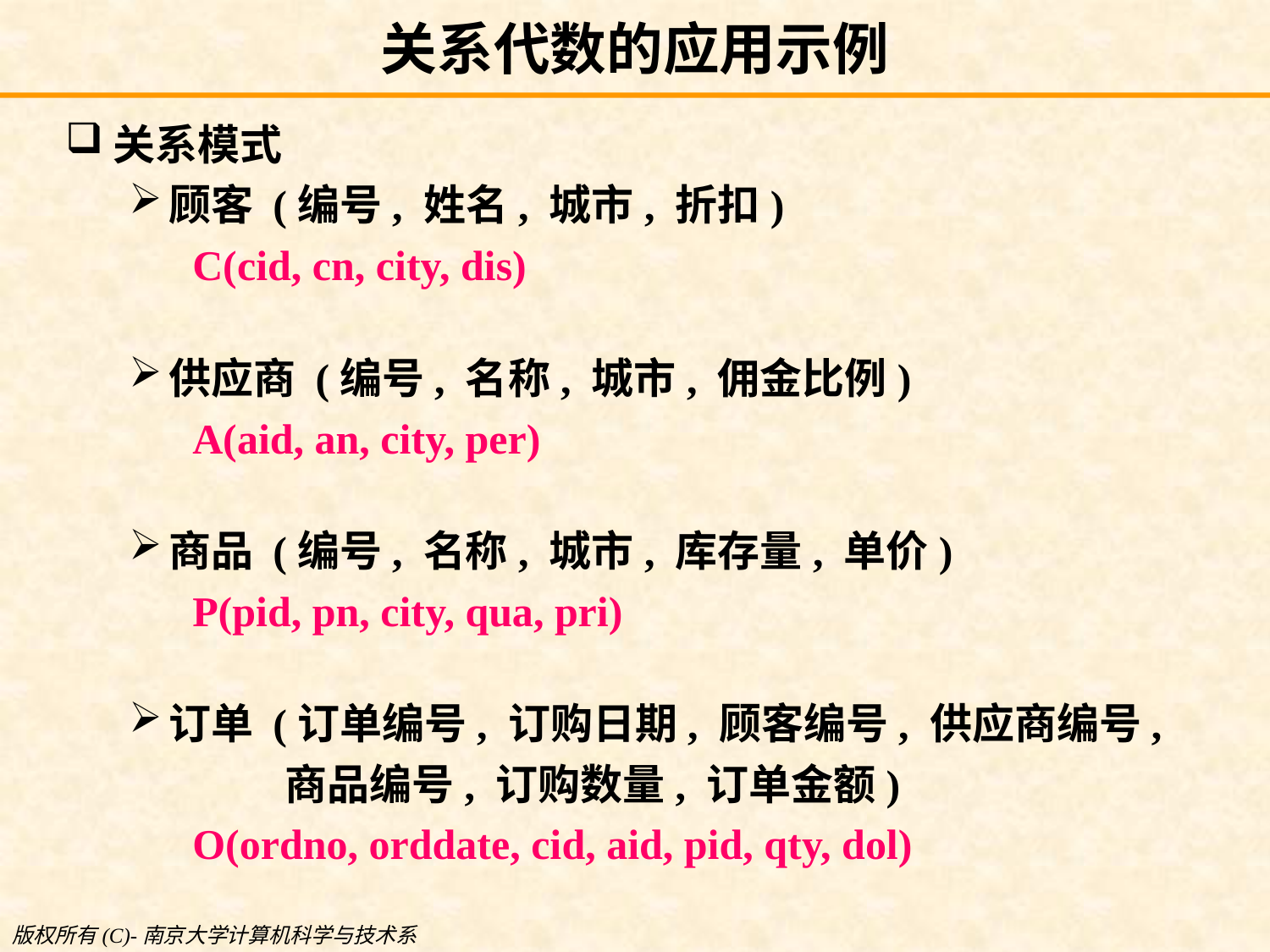

182
# 关系代数的应用示例
关系模式
顾客 (编号, 姓名, 城市, 折扣)
C(cid, cn, city, dis)

供应商 (编号, 名称, 城市, 佣金比例)
A(aid, an, city, per)

商品 (编号, 名称, 城市, 库存量, 单价)
P(pid, pn, city, qua, pri)

订单 (订单编号, 订购日期, 顾客编号, 供应商编号,
  商品编号, 订购数量, 订单金额)
O(ordno, orddate, cid, aid, pid, qty, dol)
版权所有(C)-南京大学计算机科学与技术系